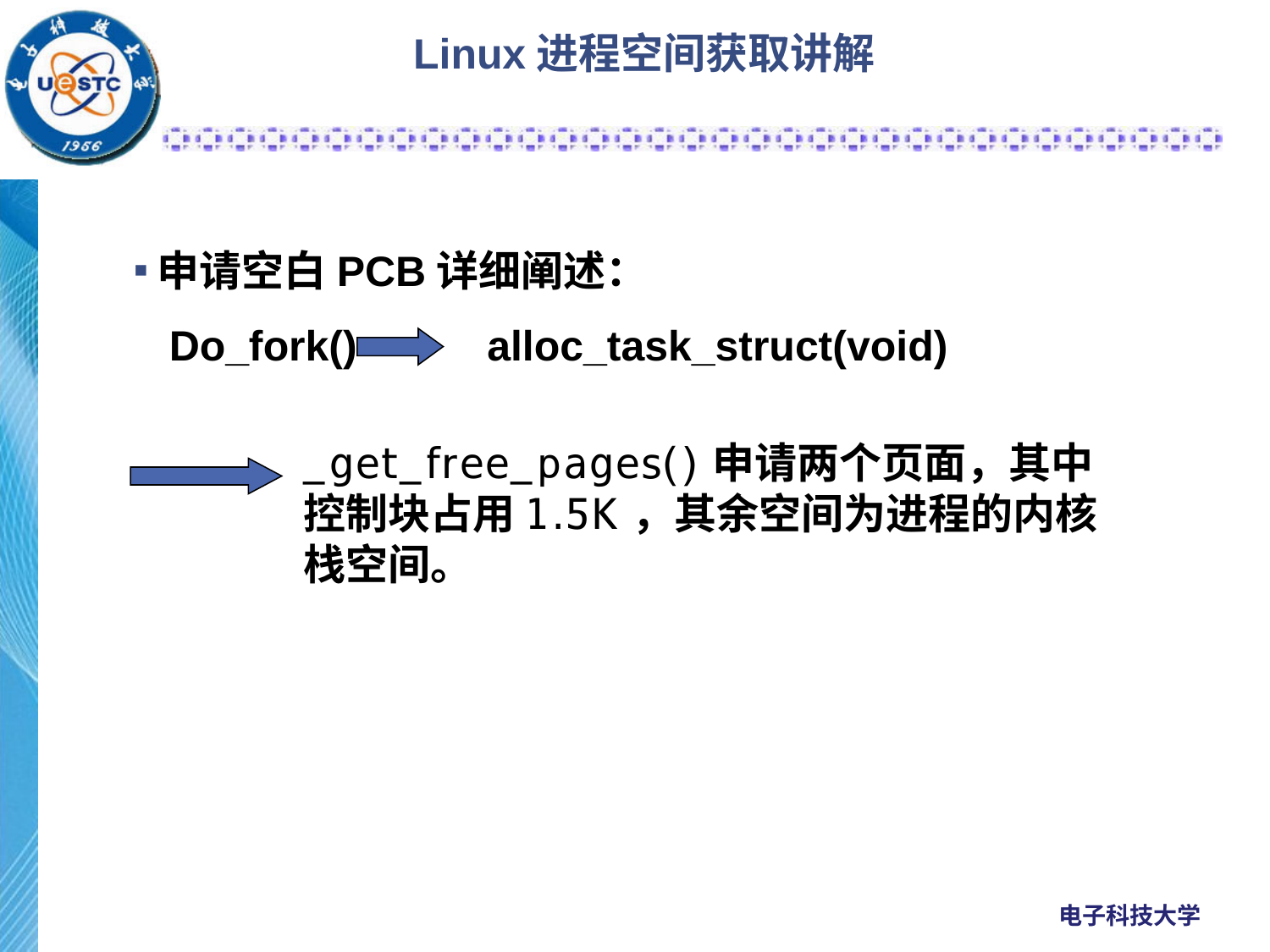

# Linux进程空间获取讲解
申请空白PCB详细阐述：
   Do_fork()           alloc_task_struct(void)

_get_free_pages()申请两个页面，其中控制块占用1.5K，其余空间为进程的内核栈空间。